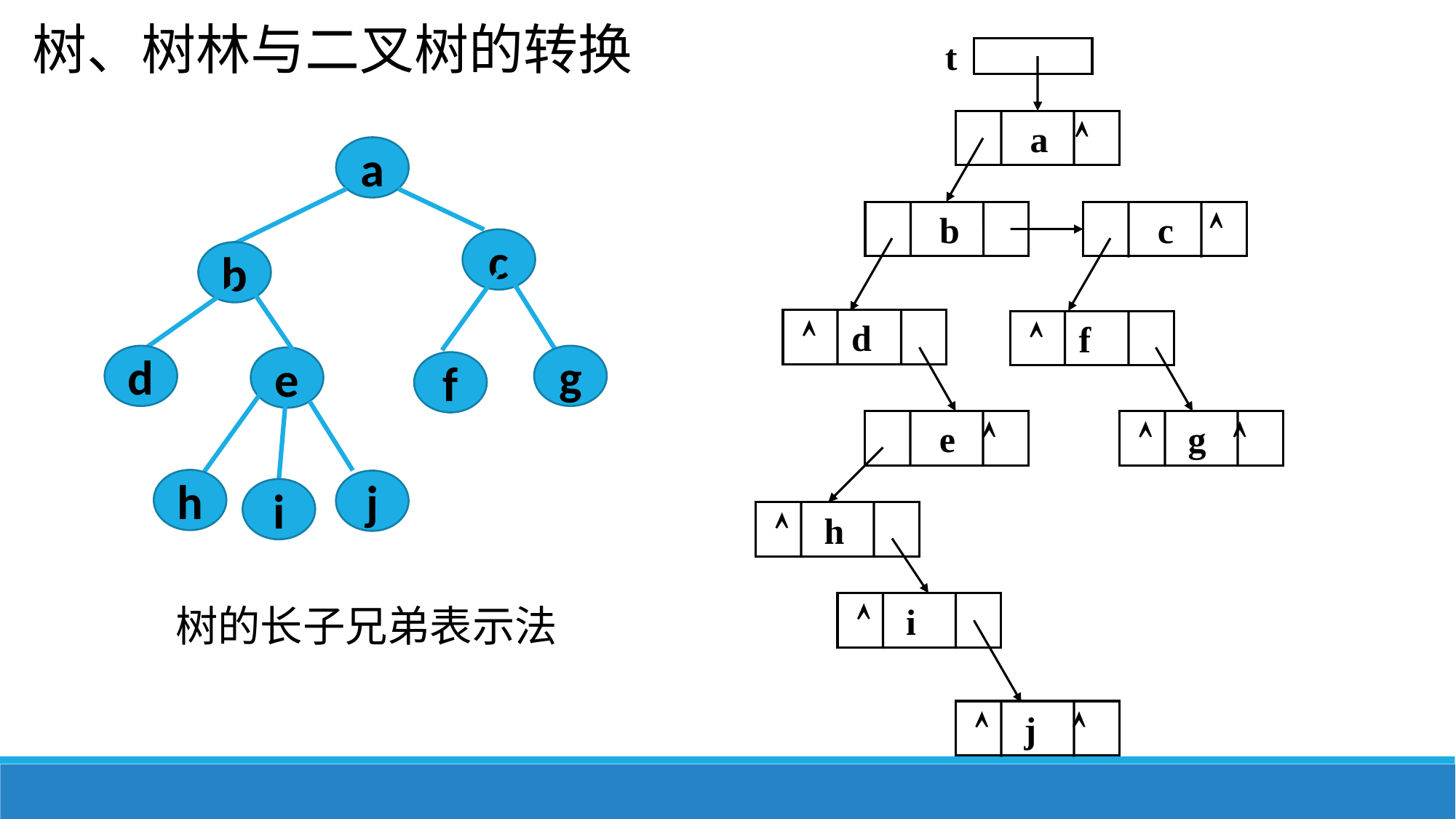

树、树林与二叉树的转换
t

       a   ∧

a

       b

       c    ∧

c

b
 ∧    d

 ∧    f

d
g

e
f
       e   ∧
 ∧    g   ∧

h
j
i
 ∧    h

 ∧    i

树的长子兄弟表示法

 ∧    j    ∧